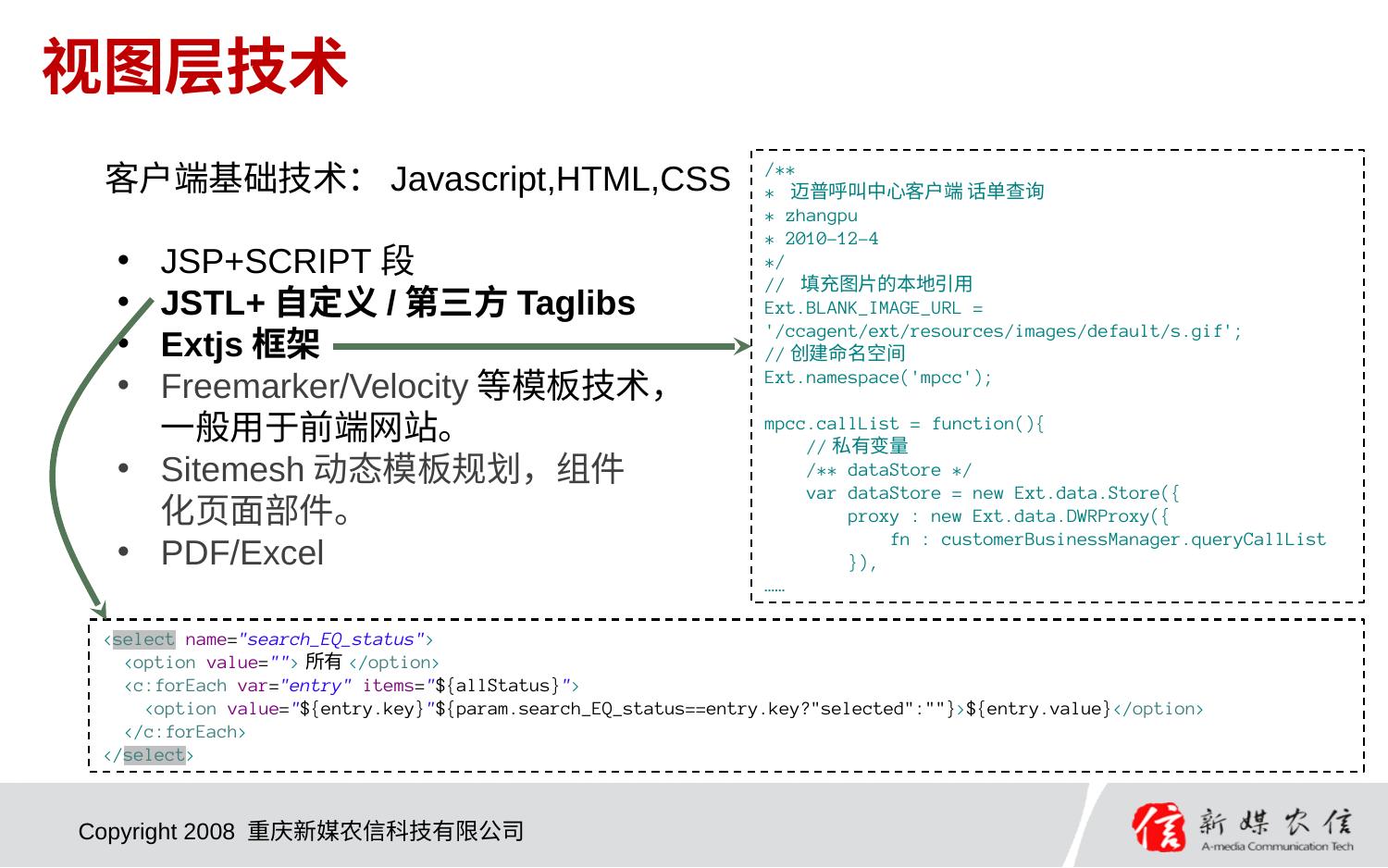

# 视图层技术
客户端基础技术：Javascript,HTML,CSS
/**
* 迈普呼叫中心客户端 话单查询
* zhangpu
* 2010-12-4
*/
// 填充图片的本地引用
Ext.BLANK_IMAGE_URL = '/ccagent/ext/resources/images/default/s.gif';
//创建命名空间
Ext.namespace('mpcc');

mpcc.callList = function(){
    //私有变量
    /** dataStore */
    var dataStore = new Ext.data.Store({
        proxy : new Ext.data.DWRProxy({
            fn : customerBusinessManager.queryCallList
        }),
……
JSP+SCRIPT段
JSTL+自定义/第三方Taglibs
Extjs框架
Freemarker/Velocity等模板技术，一般用于前端网站。
Sitemesh动态模板规划，组件化页面部件。
PDF/Excel

<select name="search_EQ_status">
  <option value="">所有</option>
  <c:forEach var="entry" items="${allStatus}">
    <option value="${entry.key}"${param.search_EQ_status==entry.key?"selected":""}>${entry.value}</option>
  </c:forEach>
</select>